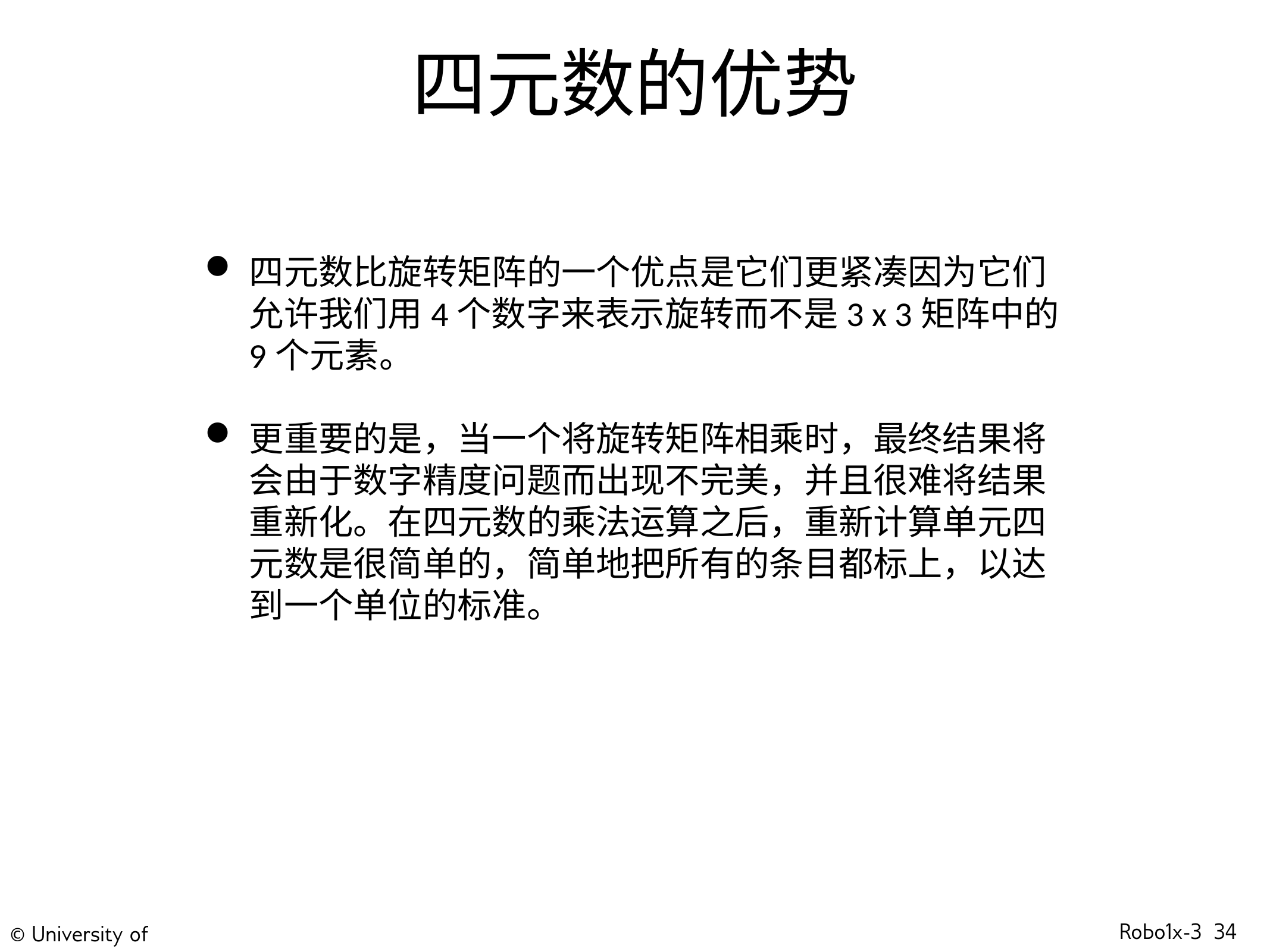

# 四元数的优势
四元数比旋转矩阵的一个优点是它们更紧凑因为它们允许我们用4个数字来表示旋转而不是3 x 3矩阵中的9个元素。

更重要的是，当一个将旋转矩阵相乘时，最终结果将会由于数字精度问题而出现不完美，并且很难将结果重新化。在四元数的乘法运算之后，重新计算单元四元数是很简单的，简单地把所有的条目都标上，以达到一个单位的标准。
Robo1x-3 34
© University of Pennsylvania